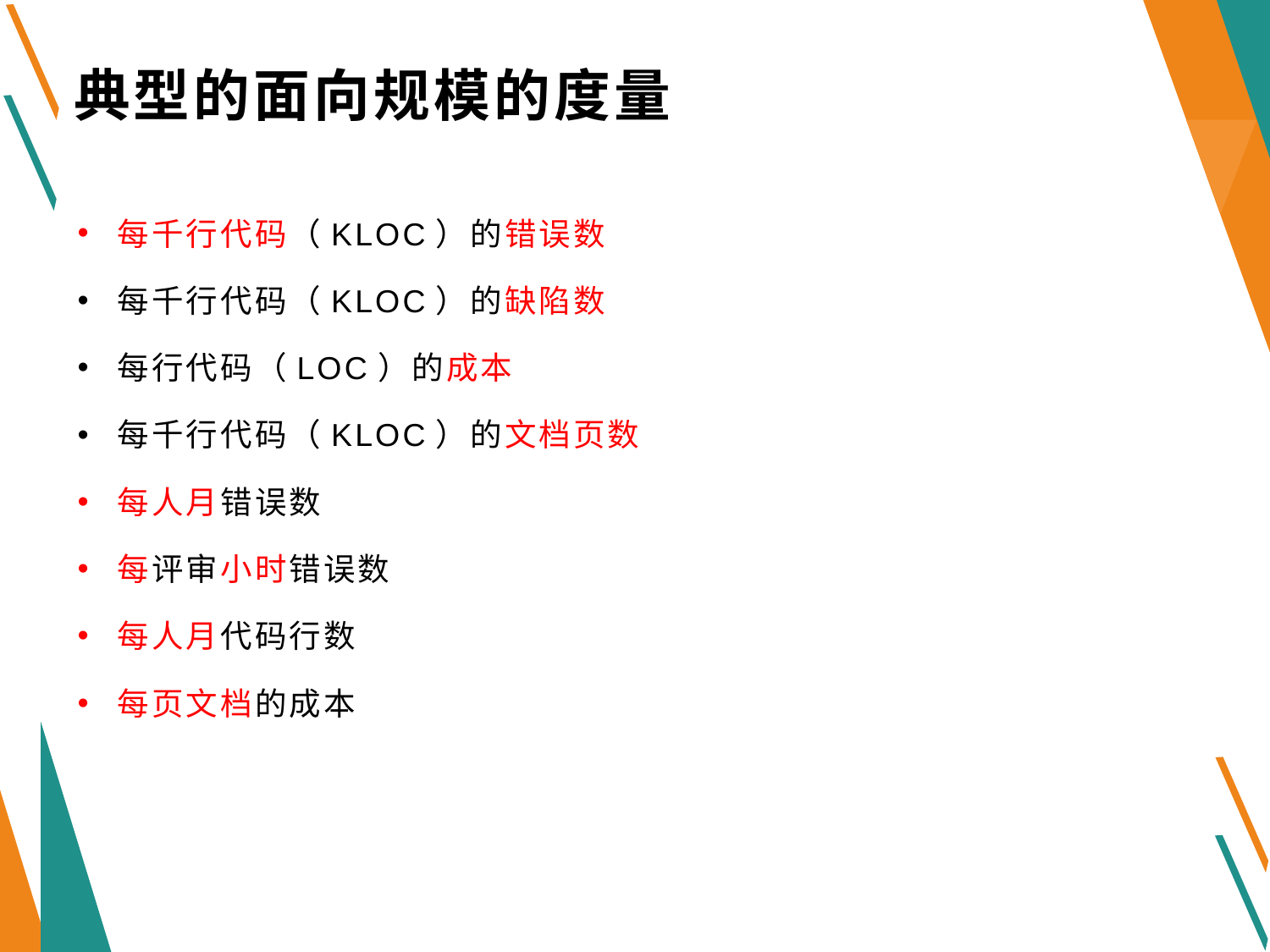

# 典型的面向规模的度量
每千行代码（KLOC）的错误数
每千行代码（KLOC）的缺陷数
每行代码（LOC）的成本
每千行代码（KLOC）的文档页数
每人月错误数
每评审小时错误数
每人月代码行数
每页文档的成本
11